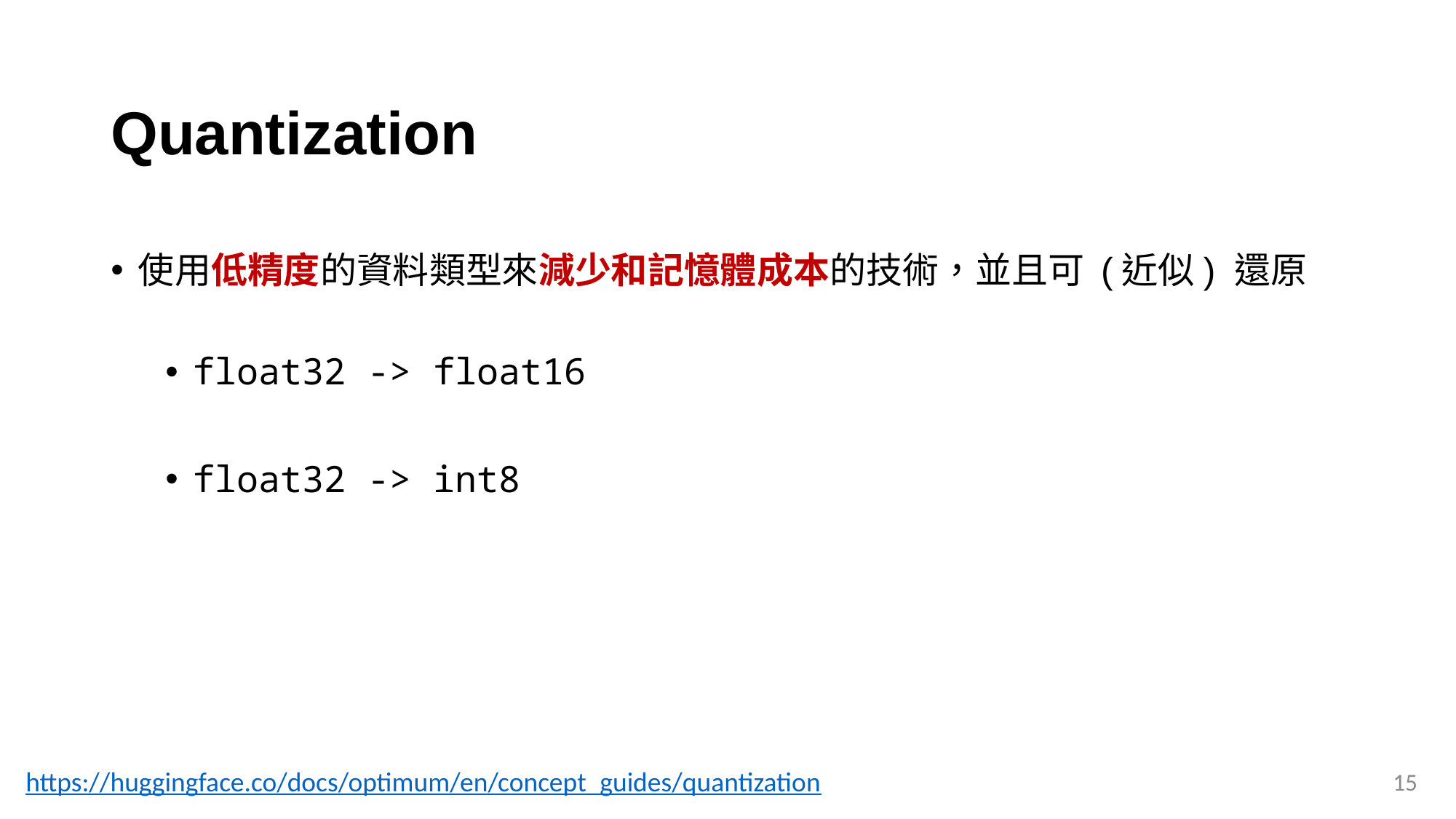

# Quantization

使用低精度的資料類型來減少和記憶體成本的技術，並且可 (近似) 還原

float32 -> float16

float32 -> int8
https://huggingface.co/docs/optimum/en/concept_guides/quantization
15